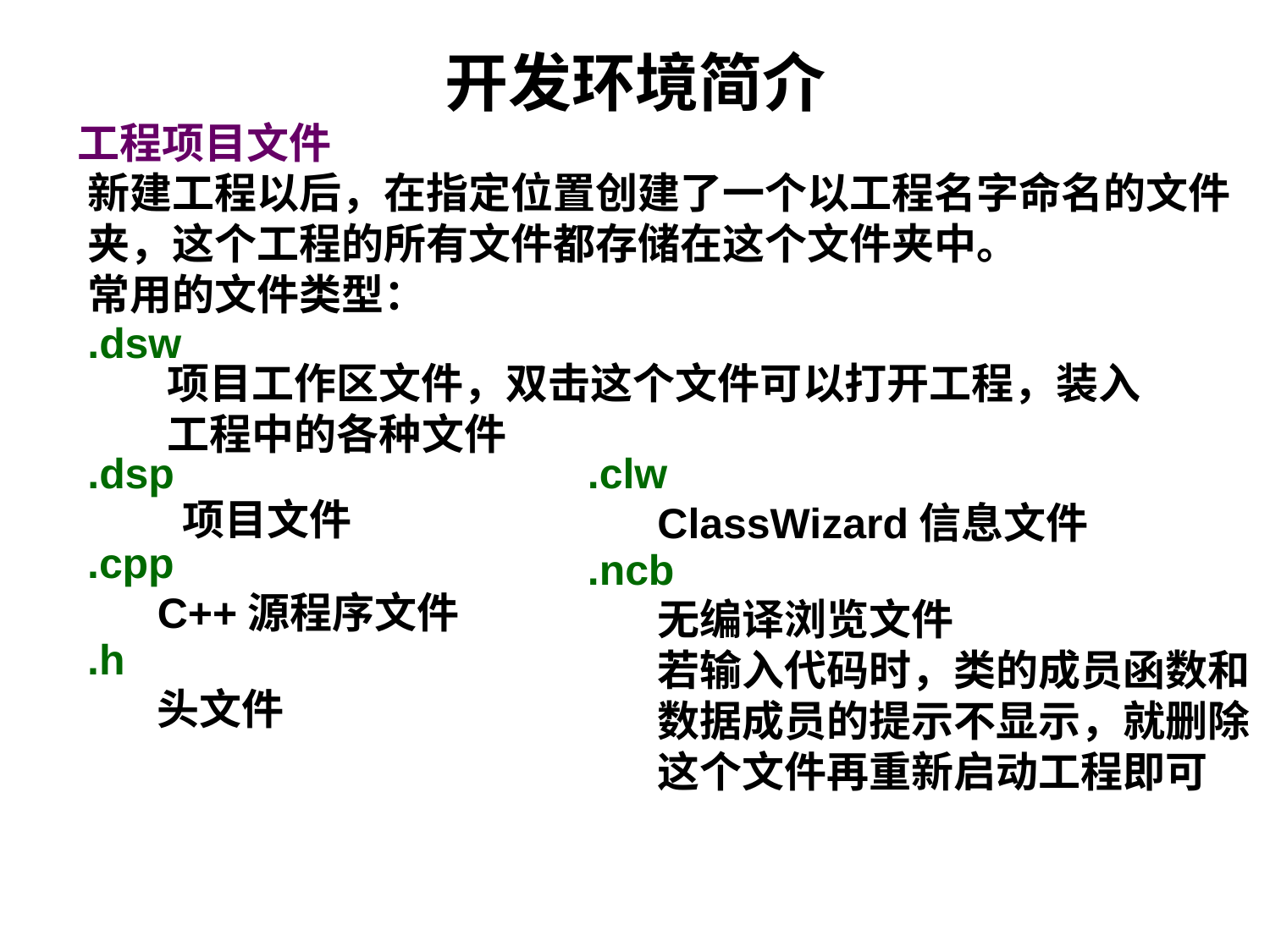

开发环境简介
工程项目文件
新建工程以后，在指定位置创建了一个以工程名字命名的文件夹，这个工程的所有文件都存储在这个文件夹中。
常用的文件类型：
.dsw
项目工作区文件，双击这个文件可以打开工程，装入工程中的各种文件
.dsp
.clw
 项目文件
ClassWizard信息文件
.cpp
.ncb
C++源程序文件
无编译浏览文件
若输入代码时，类的成员函数和数据成员的提示不显示，就删除这个文件再重新启动工程即可
.h
头文件